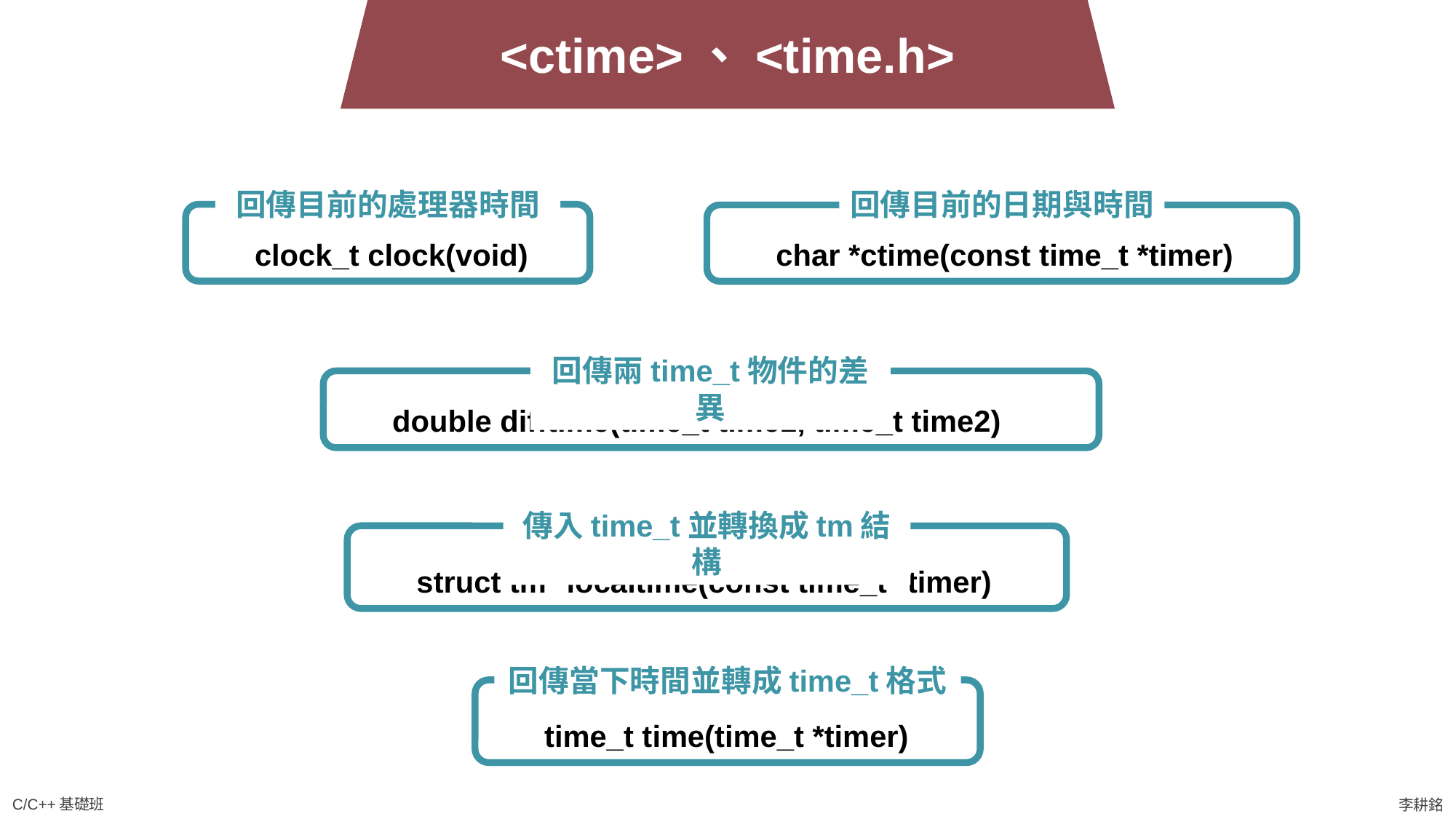

<ctime>、<time.h>
回傳目前的日期與時間
char *ctime(const time_t *timer)
回傳目前的處理器時間
clock_t clock(void)
回傳兩time_t物件的差異
double difftime(time_t time1, time_t time2)
傳入time_t並轉換成tm結構
struct tm *localtime(const time_t *timer)
回傳當下時間並轉成time_t格式
time_t time(time_t *timer)
C/C++基礎班
李耕銘